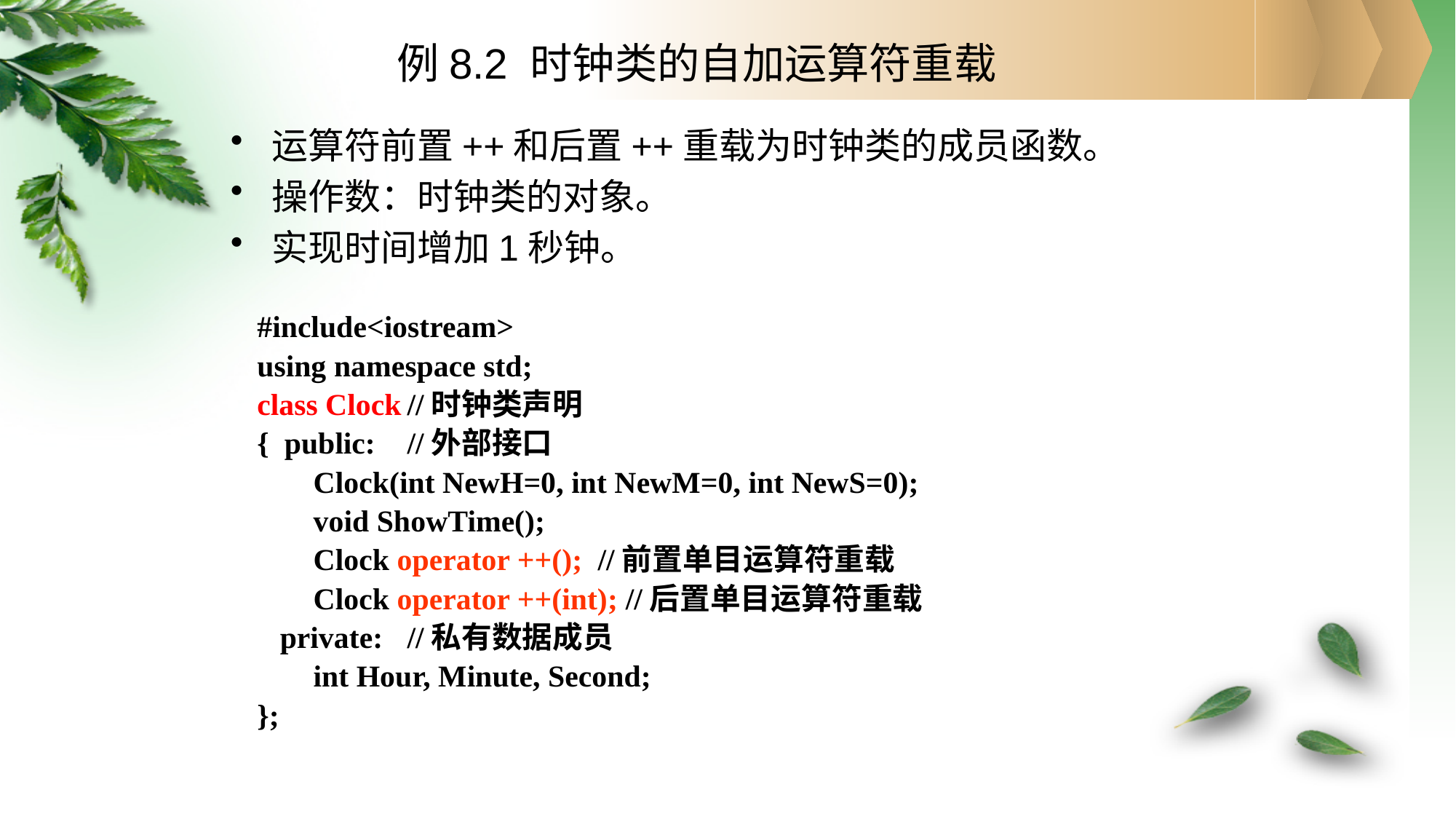

# 例8.2 时钟类的自加运算符重载
运算符前置++和后置++重载为时钟类的成员函数。
操作数：时钟类的对象。
实现时间增加1秒钟。
#include<iostream>
using namespace std;
class Clock	//时钟类声明
{  public:	//外部接口
	  Clock(int NewH=0, int NewM=0, int NewS=0);
	  void ShowTime();
	  Clock operator ++();  //前置单目运算符重载
	  Clock operator ++(int); //后置单目运算符重载
   private:	//私有数据成员
	  int Hour, Minute, Second;
};